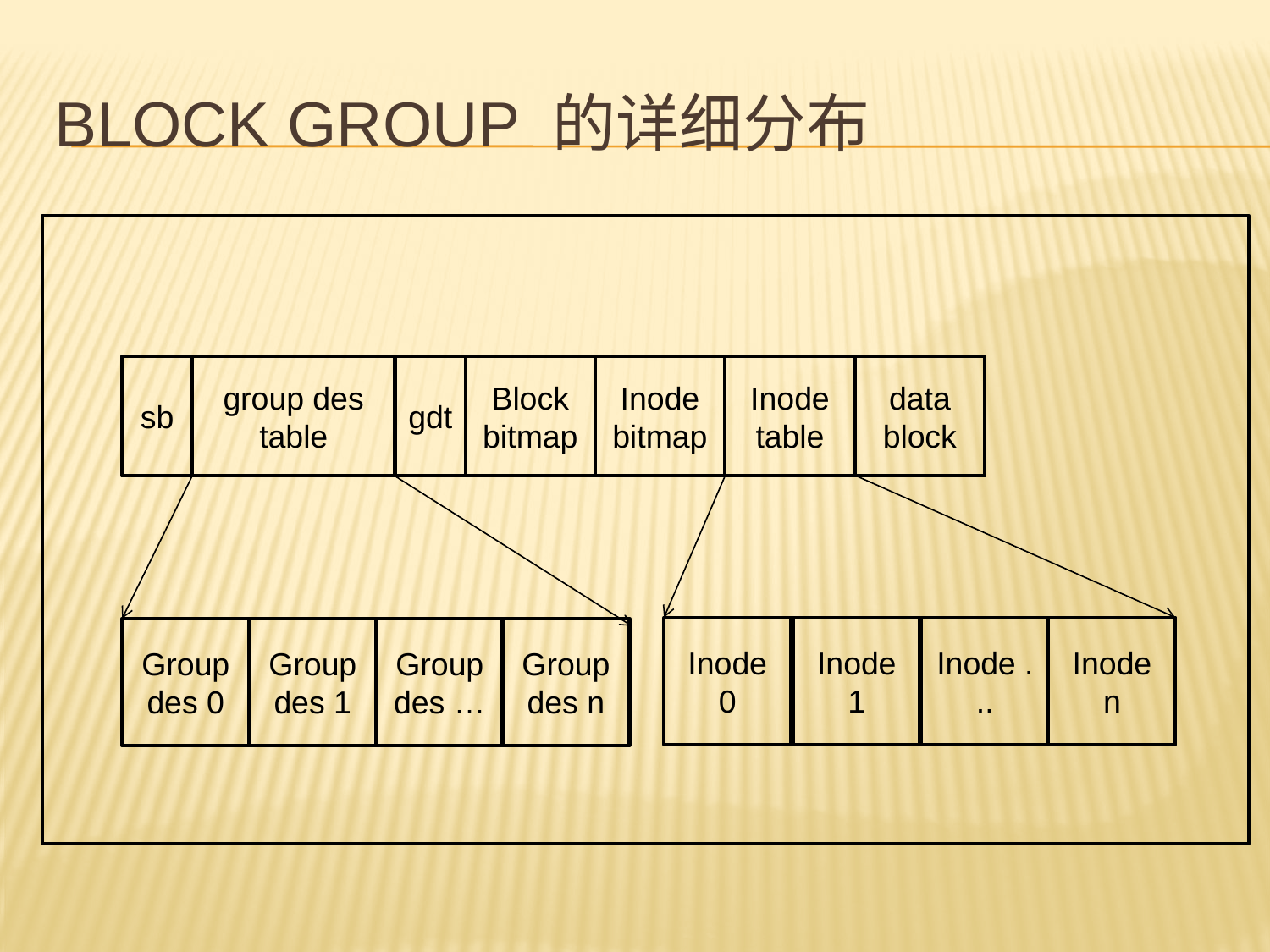

# Block group 的详细分布

sb
group des table
gdt
Block bitmap
Inode bitmap
Inode table
data block
Inode 0
Inode 1
Inode ...
Inode n
Group des 0
Group des 1
Group des …
Group des n